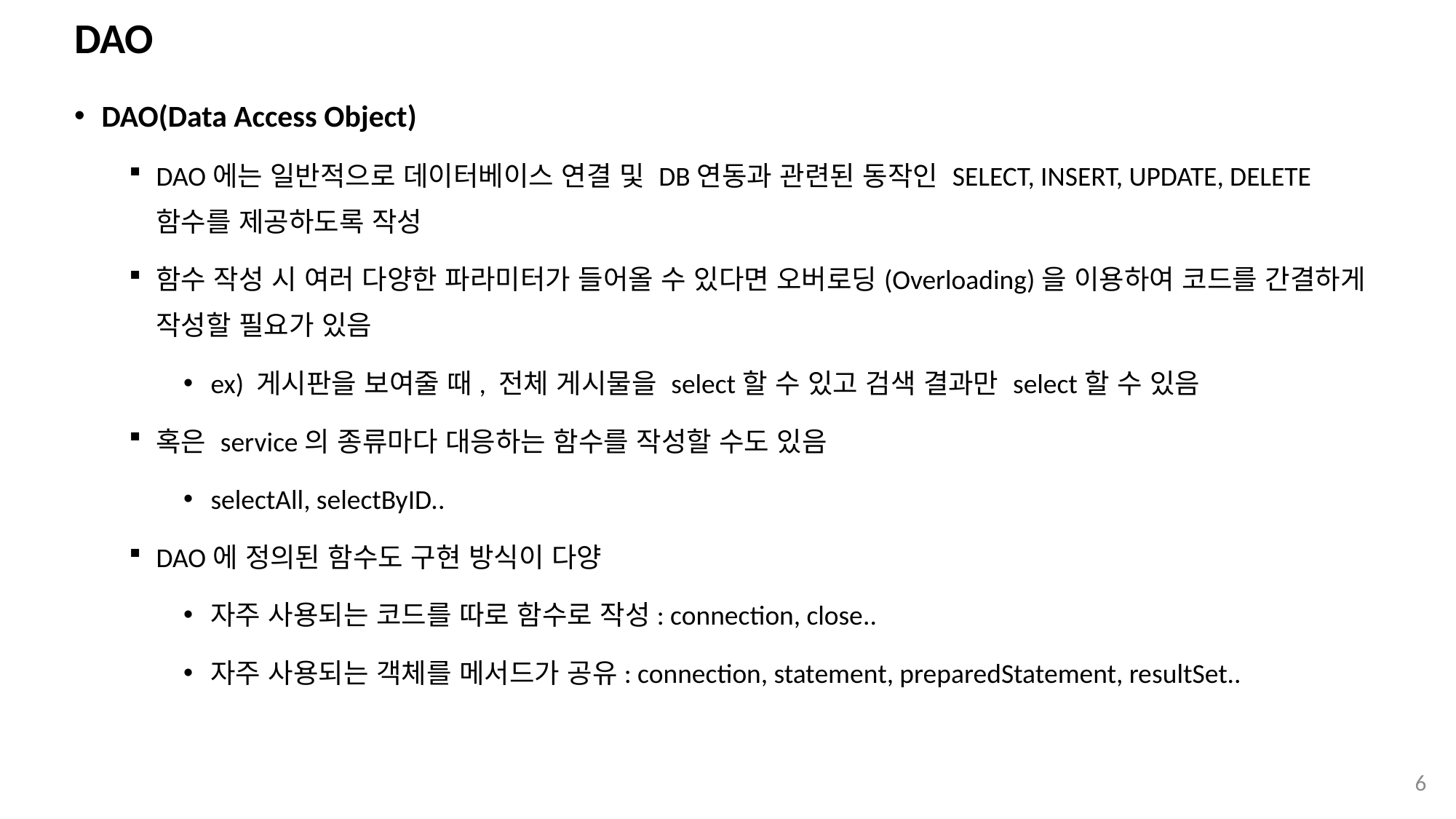

# DAO
DAO(Data Access Object)
DAO에는 일반적으로 데이터베이스 연결 및 DB연동과 관련된 동작인 SELECT, INSERT, UPDATE, DELETE 함수를 제공하도록 작성
함수 작성 시 여러 다양한 파라미터가 들어올 수 있다면 오버로딩(Overloading)을 이용하여 코드를 간결하게 작성할 필요가 있음
ex) 게시판을 보여줄 때, 전체 게시물을 select할 수 있고 검색 결과만 select할 수 있음
혹은 service의 종류마다 대응하는 함수를 작성할 수도 있음
selectAll, selectByID..
DAO에 정의된 함수도 구현 방식이 다양
자주 사용되는 코드를 따로 함수로 작성: connection, close..
자주 사용되는 객체를 메서드가 공유: connection, statement, preparedStatement, resultSet..

6